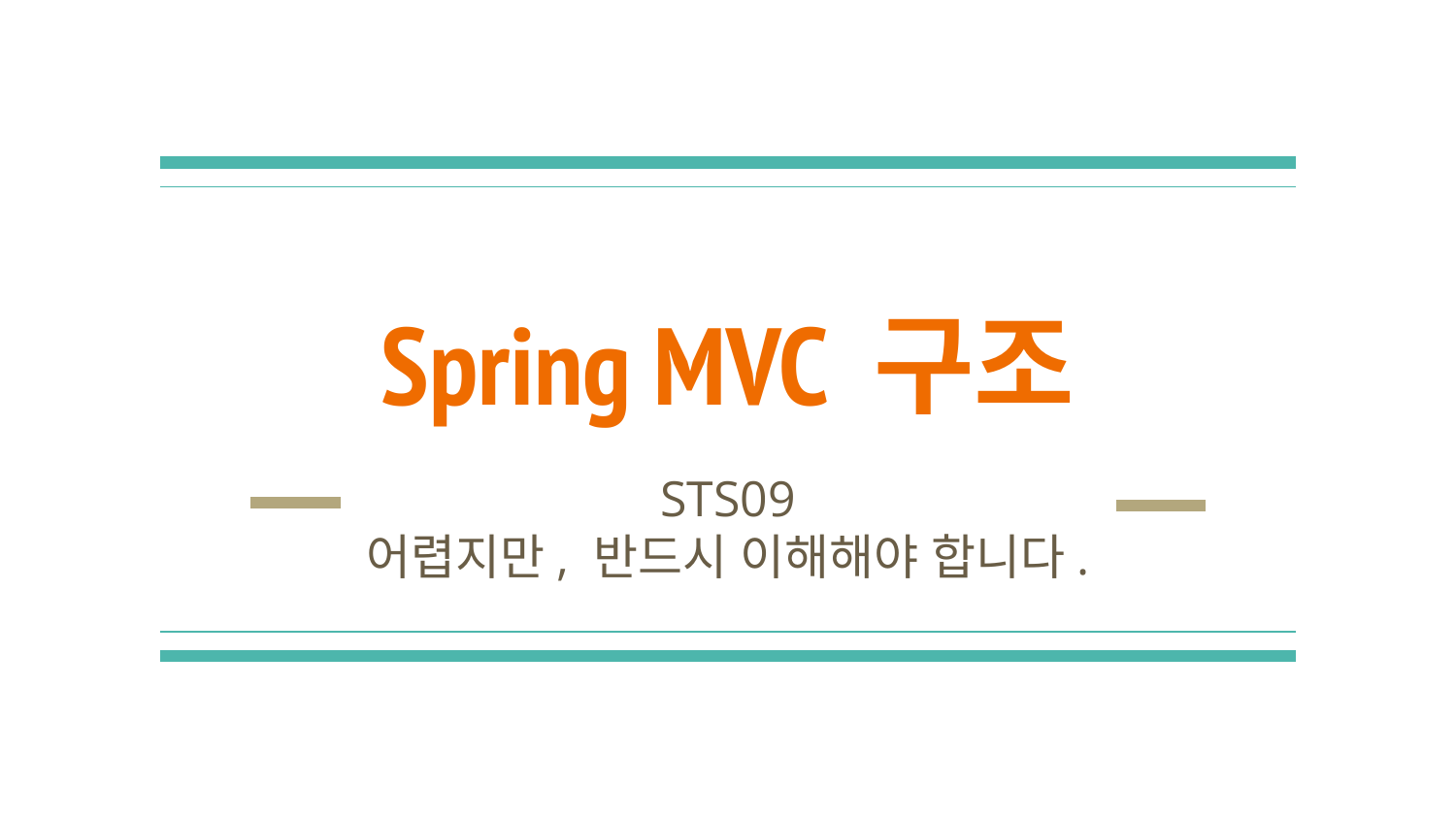

# Spring MVC 구조
STS09
어렵지만, 반드시 이해해야 합니다.